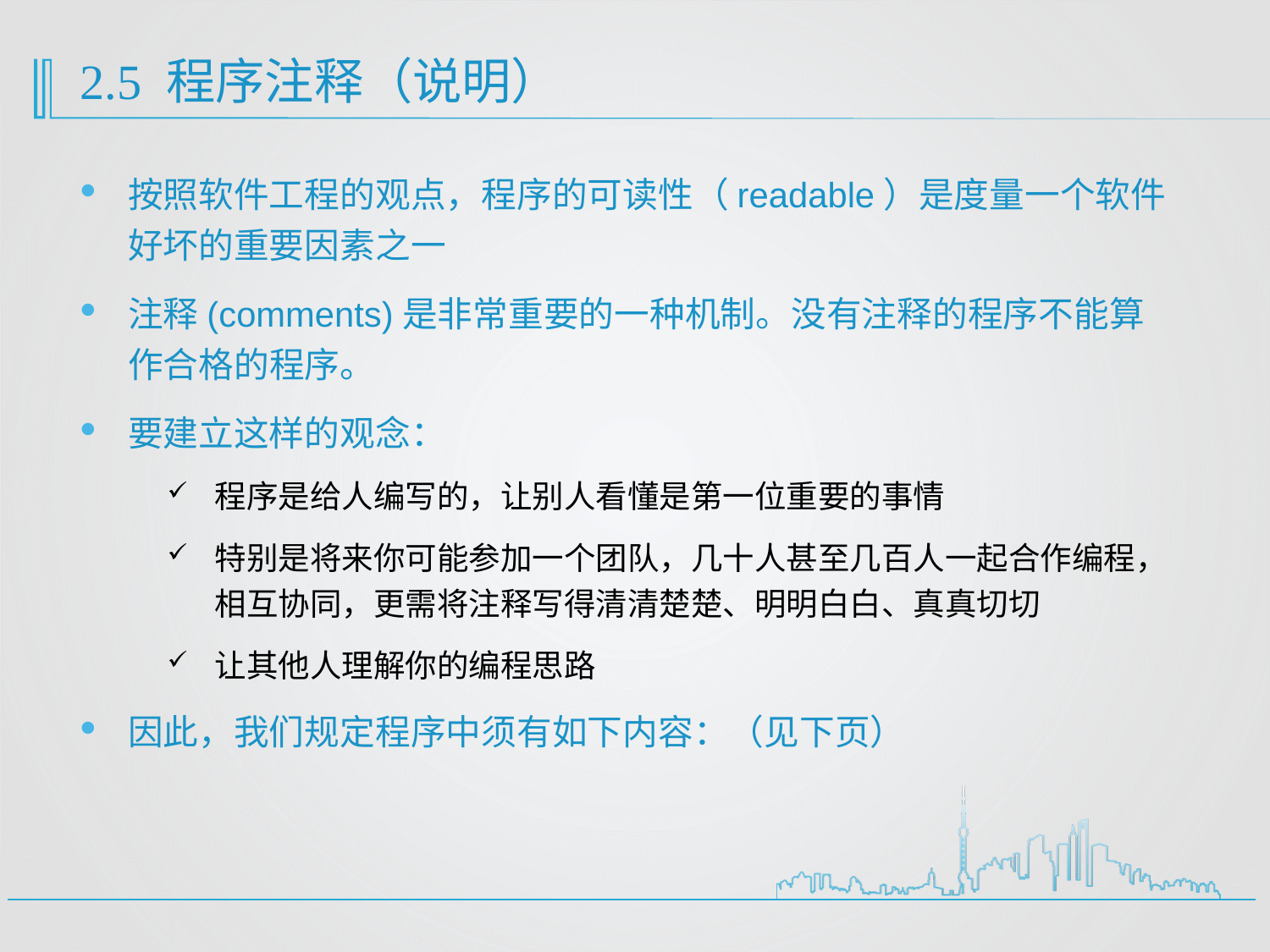

# 2.5 程序注释（说明）
按照软件工程的观点，程序的可读性（readable）是度量一个软件好坏的重要因素之一
注释(comments)是非常重要的一种机制。没有注释的程序不能算作合格的程序。
要建立这样的观念：
程序是给人编写的，让别人看懂是第一位重要的事情
特别是将来你可能参加一个团队，几十人甚至几百人一起合作编程，相互协同，更需将注释写得清清楚楚、明明白白、真真切切
让其他人理解你的编程思路
因此，我们规定程序中须有如下内容：（见下页）